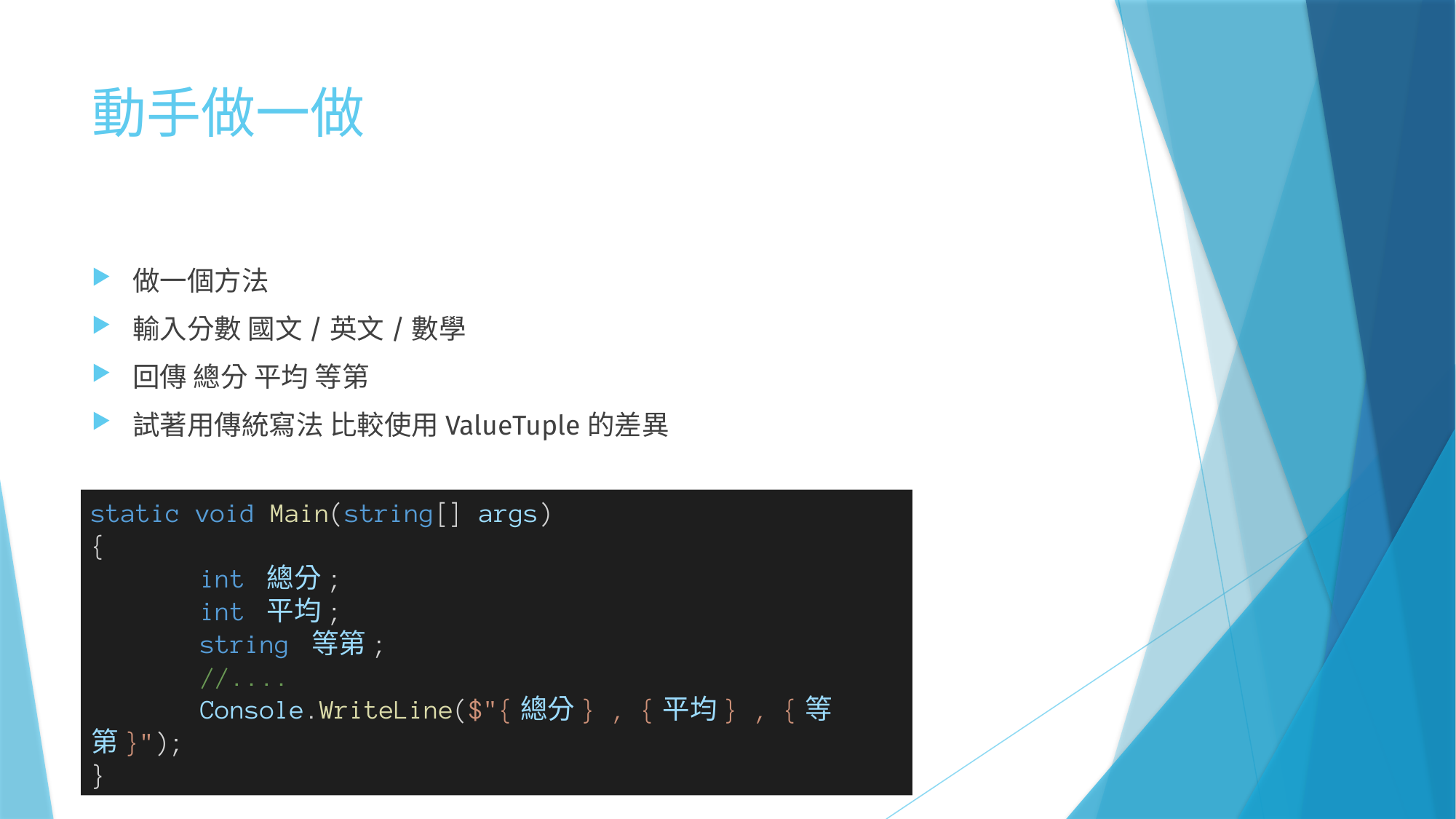

# 動手做一做
做一個方法
輸入分數 國文/英文/數學
回傳 總分 平均 等第
試著用傳統寫法 比較使用ValueTuple的差異
static void Main(string[] args)
{
	int 總分;
	int 平均;
	string 等第;
	//....
	Console.WriteLine($"{總分} , {平均} , {等第}");
}